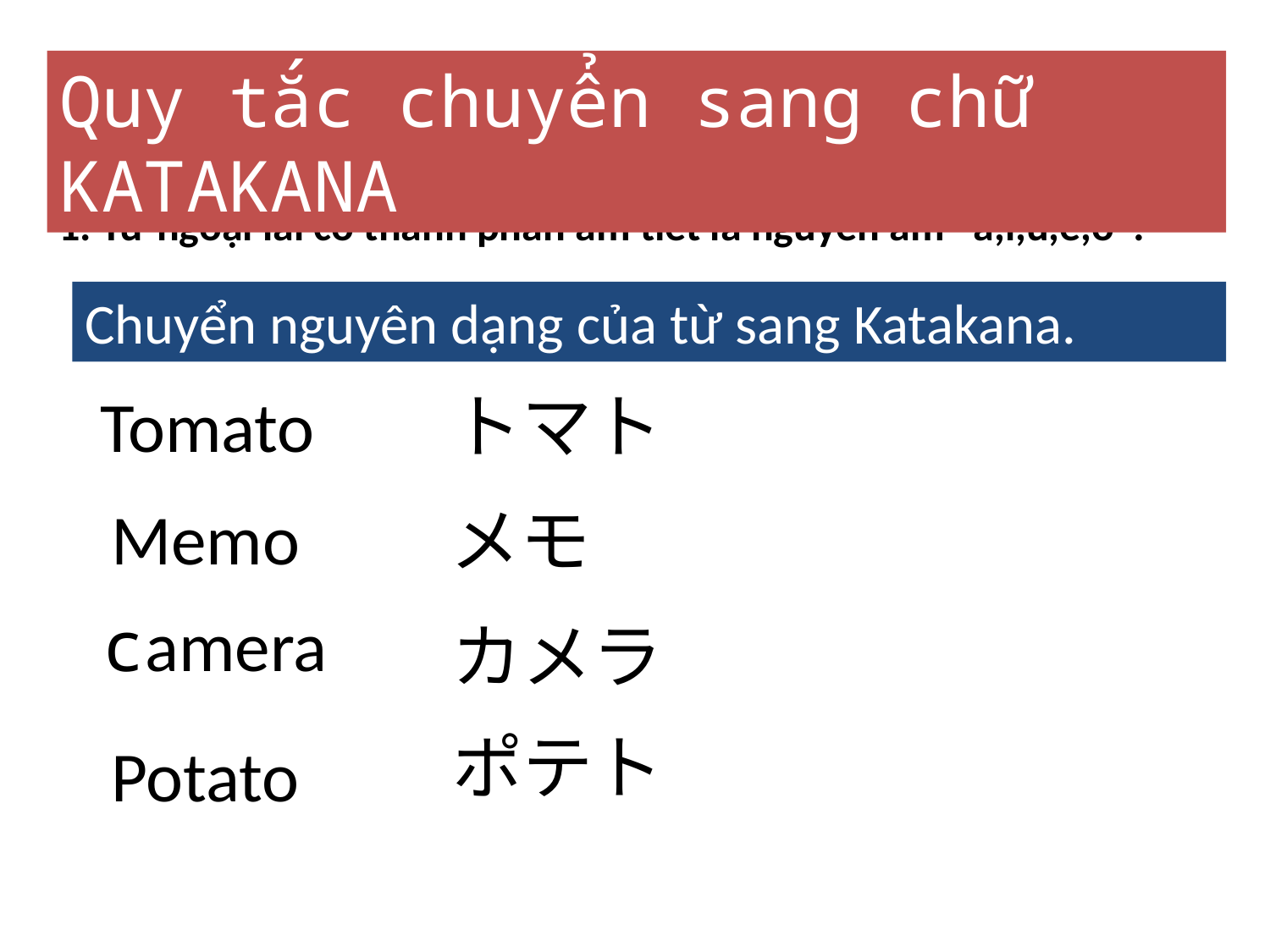

Quy tắc chuyển sang chữ KATAKANA
1. Từ ngoại lai có thành phần âm tiết là nguyên âm "a,i,u,e,o":
Chuyển nguyên dạng của từ sang Katakana.
Tomato
トマト
Memo
メモ
camera
カメラ
ポテト
Potato
1